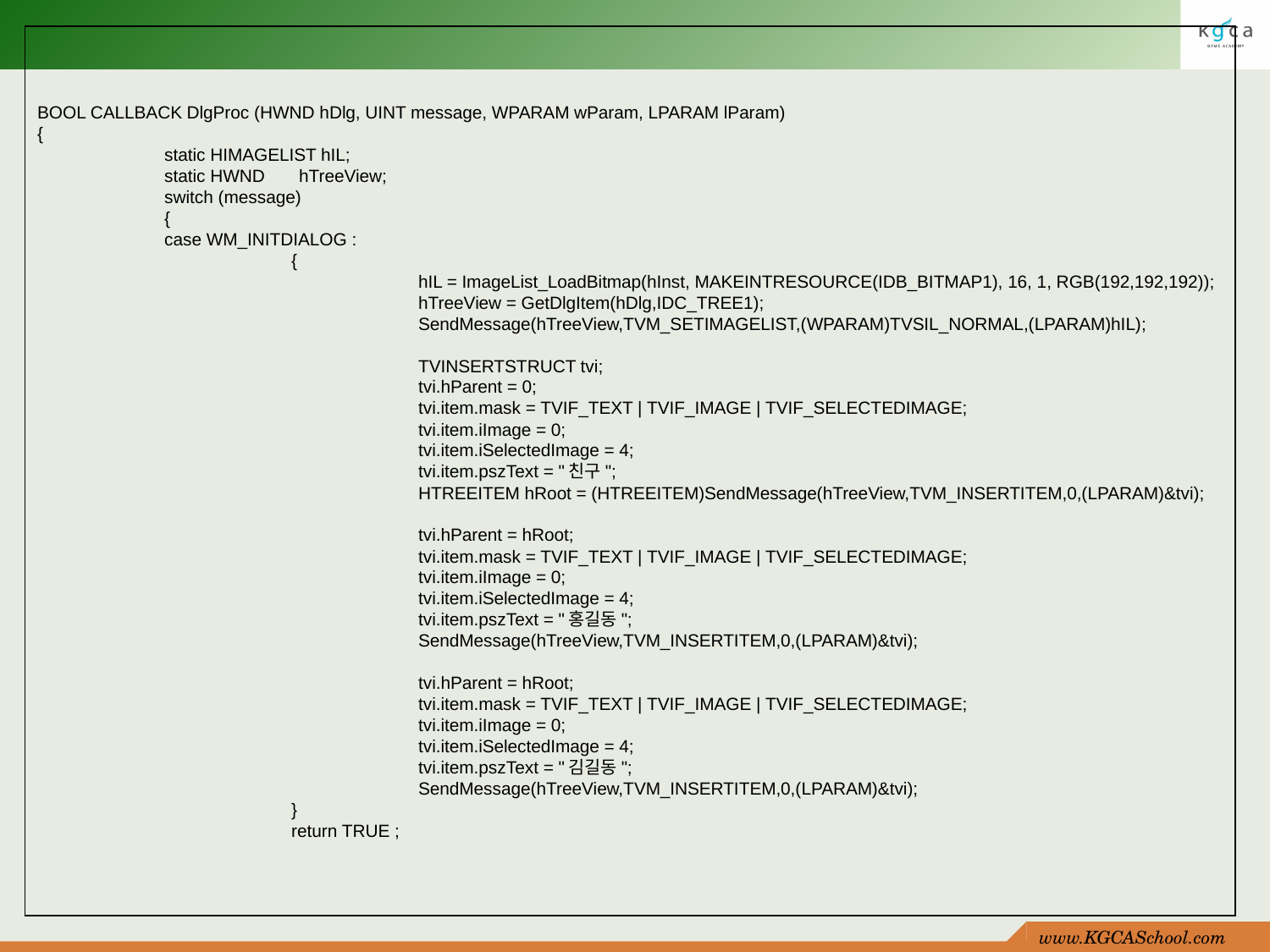

BOOL CALLBACK DlgProc (HWND hDlg, UINT message, WPARAM wParam, LPARAM lParam)
{
	static HIMAGELIST hIL;
	static HWND       hTreeView;
	switch (message)
	{
	case WM_INITDIALOG :
		{
			hIL = ImageList_LoadBitmap(hInst, MAKEINTRESOURCE(IDB_BITMAP1), 16, 1, RGB(192,192,192));
			hTreeView = GetDlgItem(hDlg,IDC_TREE1);
			SendMessage(hTreeView,TVM_SETIMAGELIST,(WPARAM)TVSIL_NORMAL,(LPARAM)hIL);

			TVINSERTSTRUCT tvi;
			tvi.hParent = 0;
			tvi.item.mask = TVIF_TEXT | TVIF_IMAGE | TVIF_SELECTEDIMAGE;
			tvi.item.iImage = 0;
			tvi.item.iSelectedImage = 4;
			tvi.item.pszText = "친구";
			HTREEITEM hRoot = (HTREEITEM)SendMessage(hTreeView,TVM_INSERTITEM,0,(LPARAM)&tvi);

			tvi.hParent = hRoot;
			tvi.item.mask = TVIF_TEXT | TVIF_IMAGE | TVIF_SELECTEDIMAGE;
			tvi.item.iImage = 0;
			tvi.item.iSelectedImage = 4;
			tvi.item.pszText = "홍길동";
			SendMessage(hTreeView,TVM_INSERTITEM,0,(LPARAM)&tvi);

			tvi.hParent = hRoot;
			tvi.item.mask = TVIF_TEXT | TVIF_IMAGE | TVIF_SELECTEDIMAGE;
			tvi.item.iImage = 0;
			tvi.item.iSelectedImage = 4;
			tvi.item.pszText = "김길동";
			SendMessage(hTreeView,TVM_INSERTITEM,0,(LPARAM)&tvi);
		}
		return TRUE ;